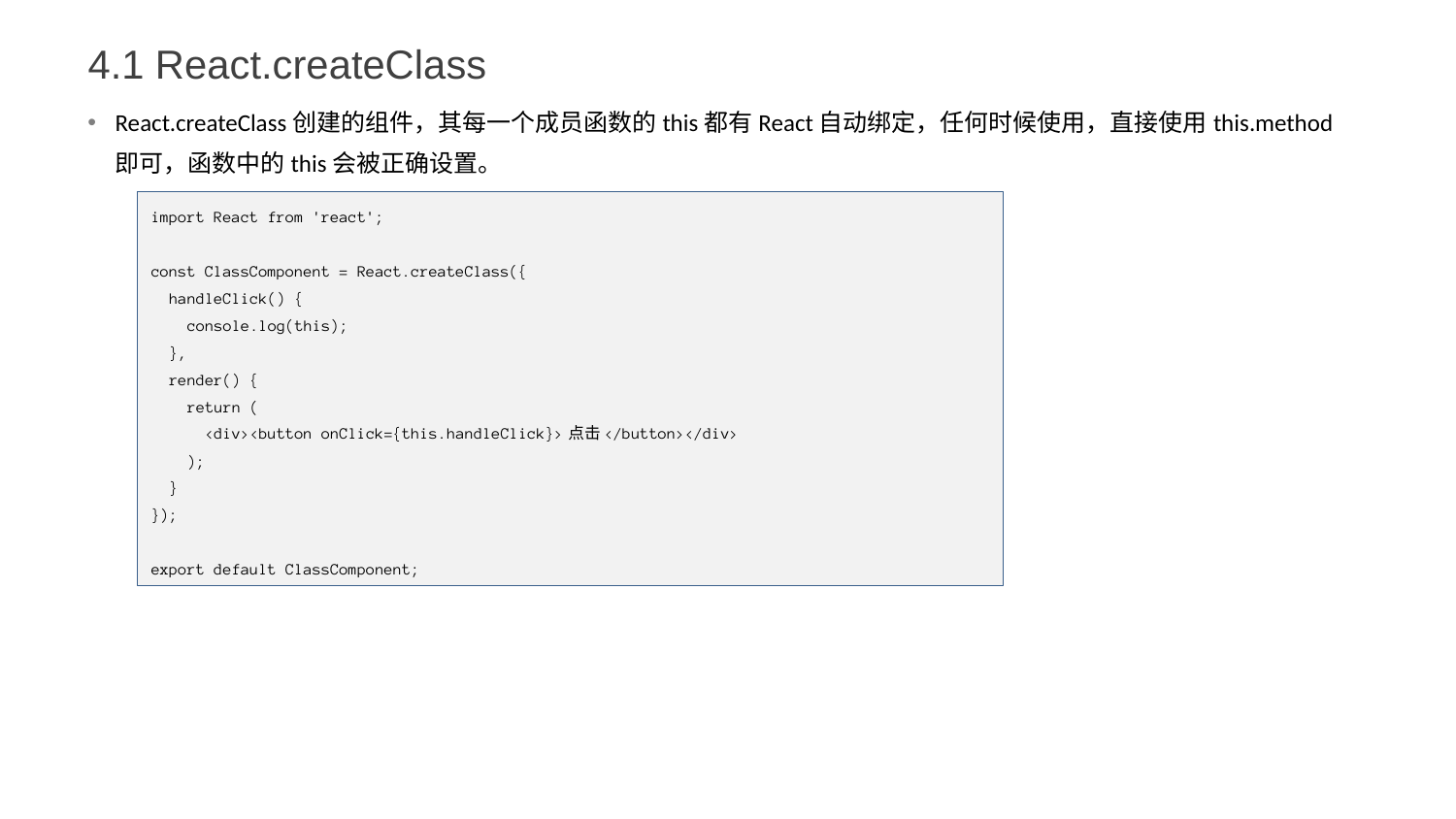

4.1 React.createClass
React.createClass创建的组件，其每一个成员函数的this都有React自动绑定，任何时候使用，直接使用this.method即可，函数中的this会被正确设置。
import React from 'react';

const ClassComponent = React.createClass({
  handleClick() {
    console.log(this);
  },
  render() {
    return (
      <div><button onClick={this.handleClick}>点击</button></div>
    );
  }
});

export default ClassComponent;